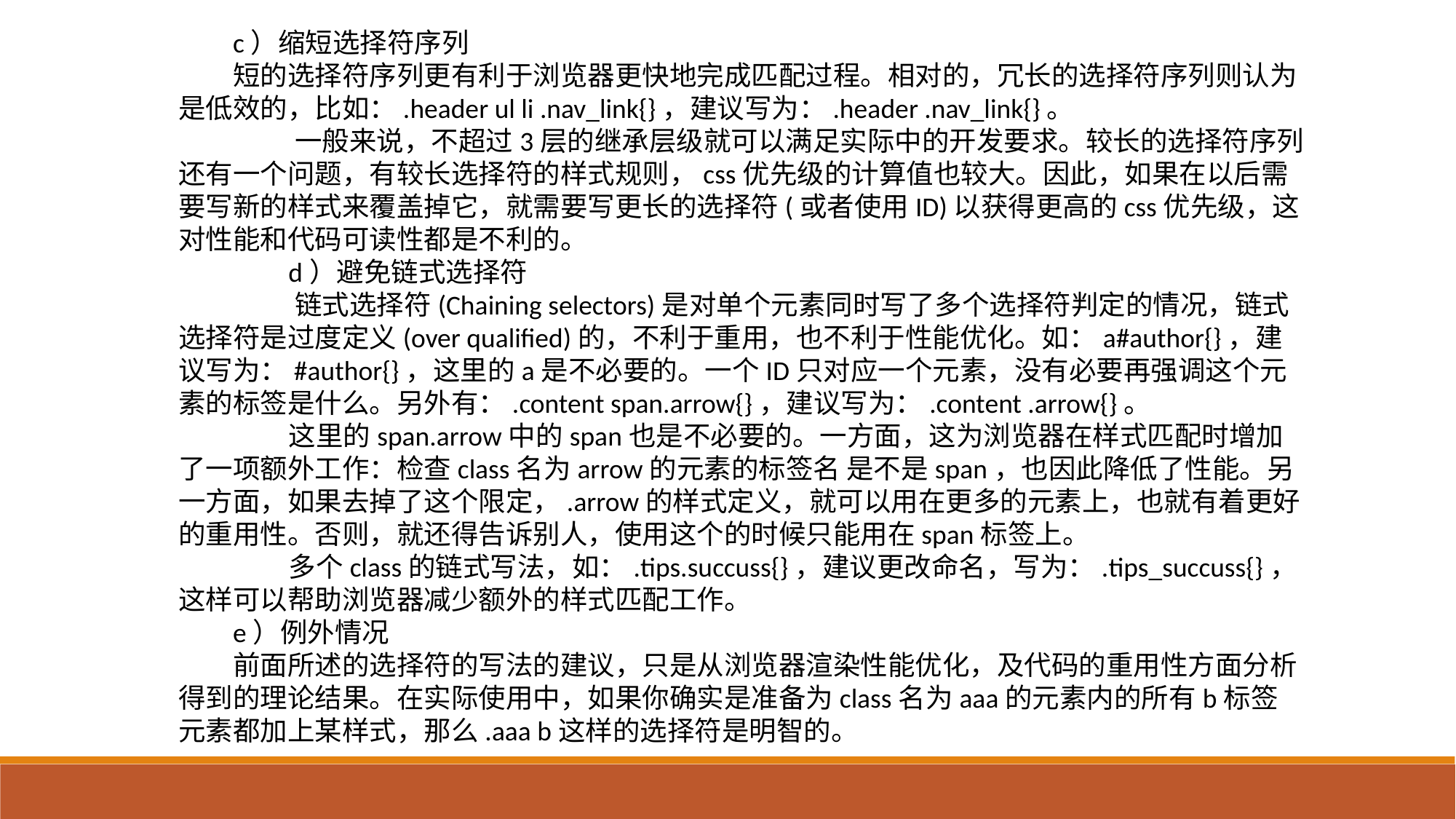

c）缩短选择符序列
短的选择符序列更有利于浏览器更快地完成匹配过程。相对的，冗长的选择符序列则认为是低效的，比如：.header ul li .nav_link{}，建议写为：.header .nav_link{}。
         一般来说，不超过3层的继承层级就可以满足实际中的开发要求。较长的选择符序列还有一个问题，有较长选择符的样式规则，css优先级的计算值也较大。因此，如果在以后需要写新的样式来覆盖掉它，就需要写更长的选择符(或者使用ID)以获得更高的css优先级，这对性能和代码可读性都是不利的。
         d）避免链式选择符
         链式选择符(Chaining selectors)是对单个元素同时写了多个选择符判定的情况，链式选择符是过度定义(over qualified)的，不利于重用，也不利于性能优化。如：a#author{}，建议写为：#author{}，这里的a是不必要的。一个ID只对应一个元素，没有必要再强调这个元素的标签是什么。另外有：.content span.arrow{}，建议写为：.content .arrow{}。
        这里的span.arrow中的span也是不必要的。一方面，这为浏览器在样式匹配时增加了一项额外工作：检查class名为arrow的元素的标签名 是不是span，也因此降低了性能。另一方面，如果去掉了这个限定，.arrow的样式定义，就可以用在更多的元素上，也就有着更好的重用性。否则，就还得告诉别人，使用这个的时候只能用在span标签上。
        多个class的链式写法，如：.tips.succuss{}，建议更改命名，写为：.tips_succuss{}，这样可以帮助浏览器减少额外的样式匹配工作。
e）例外情况
前面所述的选择符的写法的建议，只是从浏览器渲染性能优化，及代码的重用性方面分析得到的理论结果。在实际使用中，如果你确实是准备为class名为aaa的元素内的所有b标签元素都加上某样式，那么.aaa b这样的选择符是明智的。